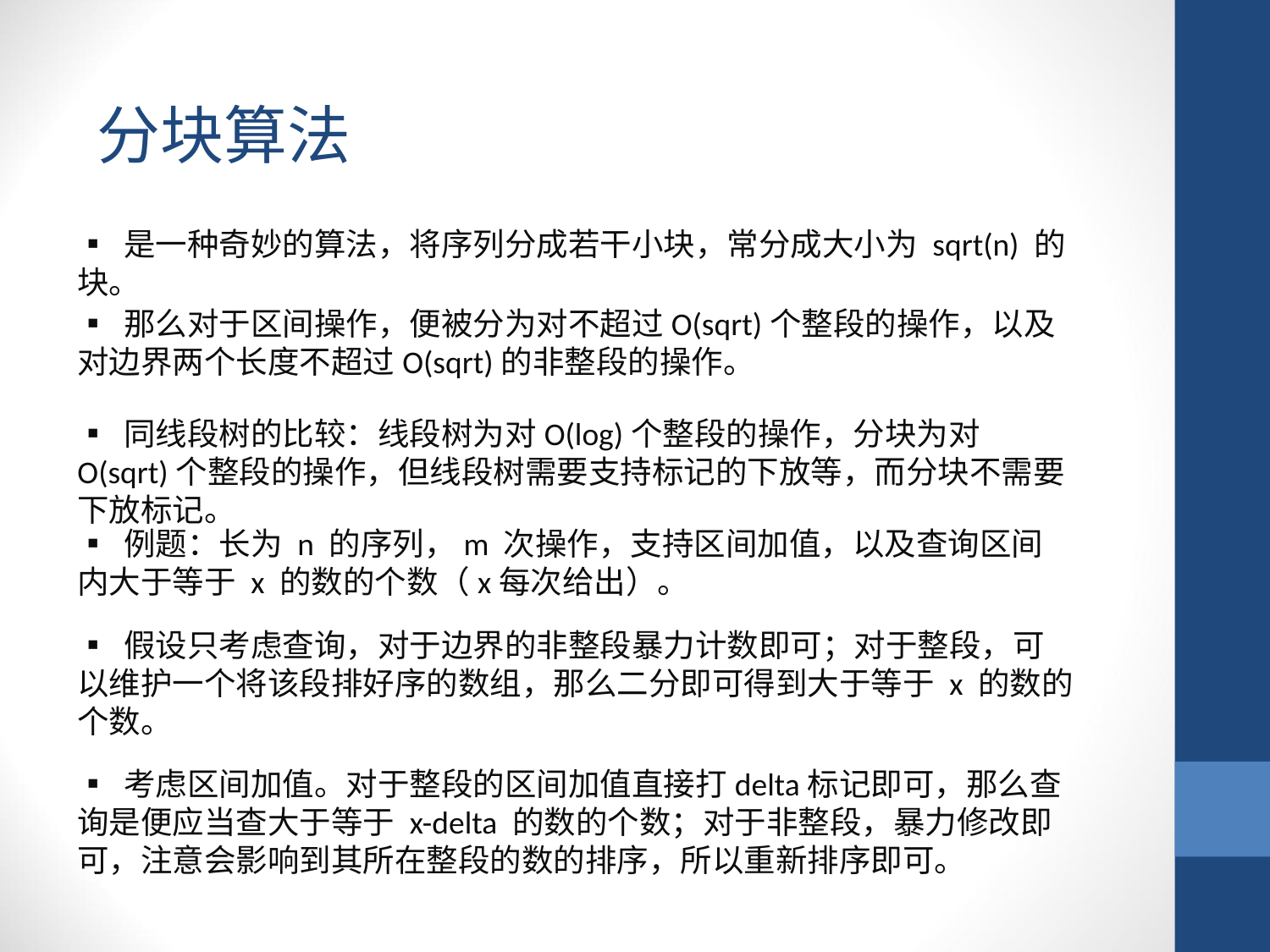

分块算法
▪ 是一种奇妙的算法，将序列分成若干小块，常分成大小为 sqrt(n) 的块。
▪ 那么对于区间操作，便被分为对不超过O(sqrt)个整段的操作，以及对边界两个长度不超过O(sqrt)的非整段的操作。
▪ 同线段树的比较：线段树为对O(log)个整段的操作，分块为对O(sqrt)个整段的操作，但线段树需要支持标记的下放等，而分块不需要下放标记。
▪ 例题：长为 n 的序列，m 次操作，支持区间加值，以及查询区间内大于等于 x 的数的个数（x每次给出）。
▪ 假设只考虑查询，对于边界的非整段暴力计数即可；对于整段，可以维护一个将该段排好序的数组，那么二分即可得到大于等于 x 的数的个数。
▪ 考虑区间加值。对于整段的区间加值直接打delta标记即可，那么查询是便应当查大于等于 x-delta 的数的个数；对于非整段，暴力修改即可，注意会影响到其所在整段的数的排序，所以重新排序即可。